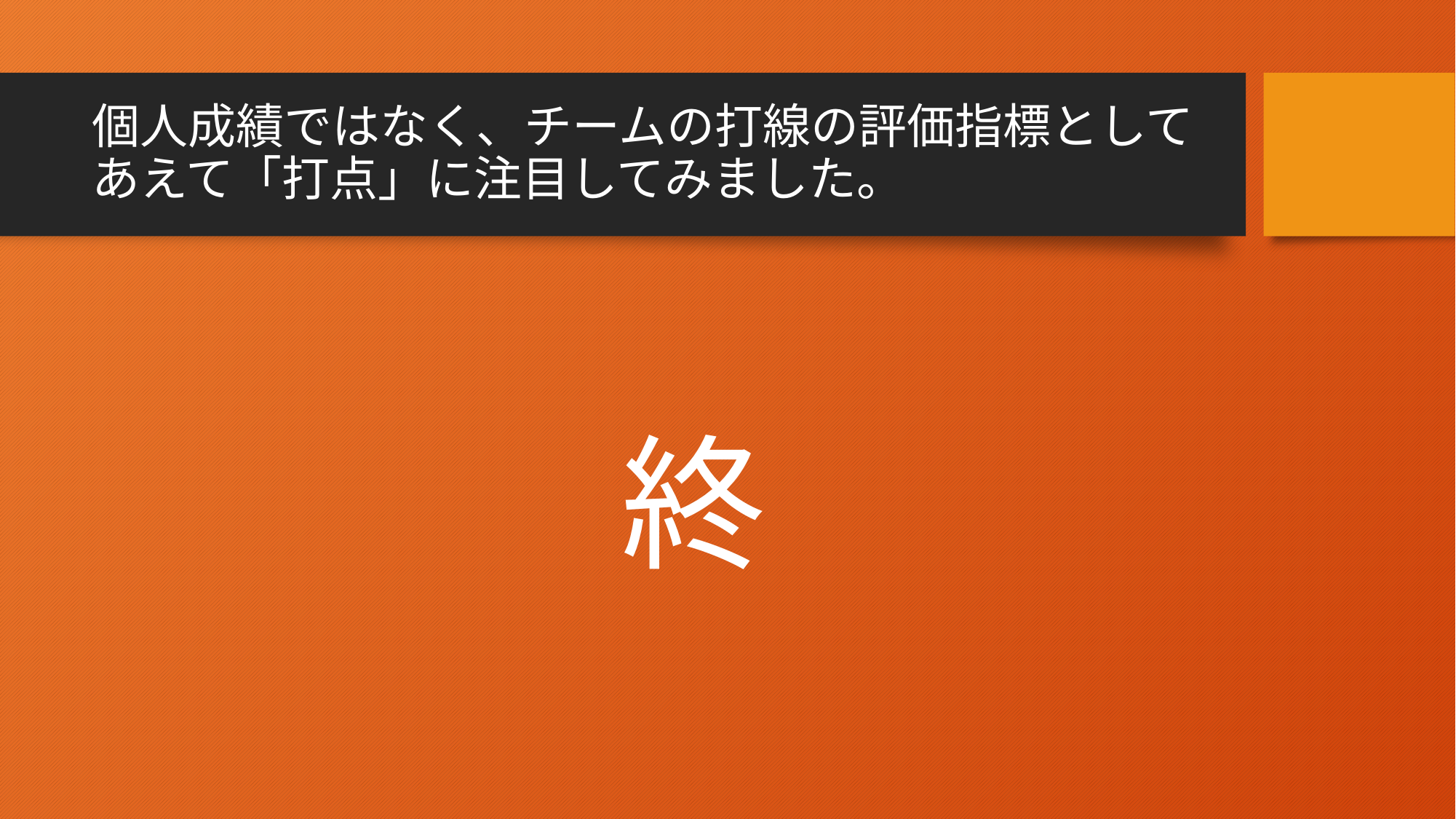

# 個人成績ではなく、チームの打線の評価指標として あえて「打点」に注目してみました。
終